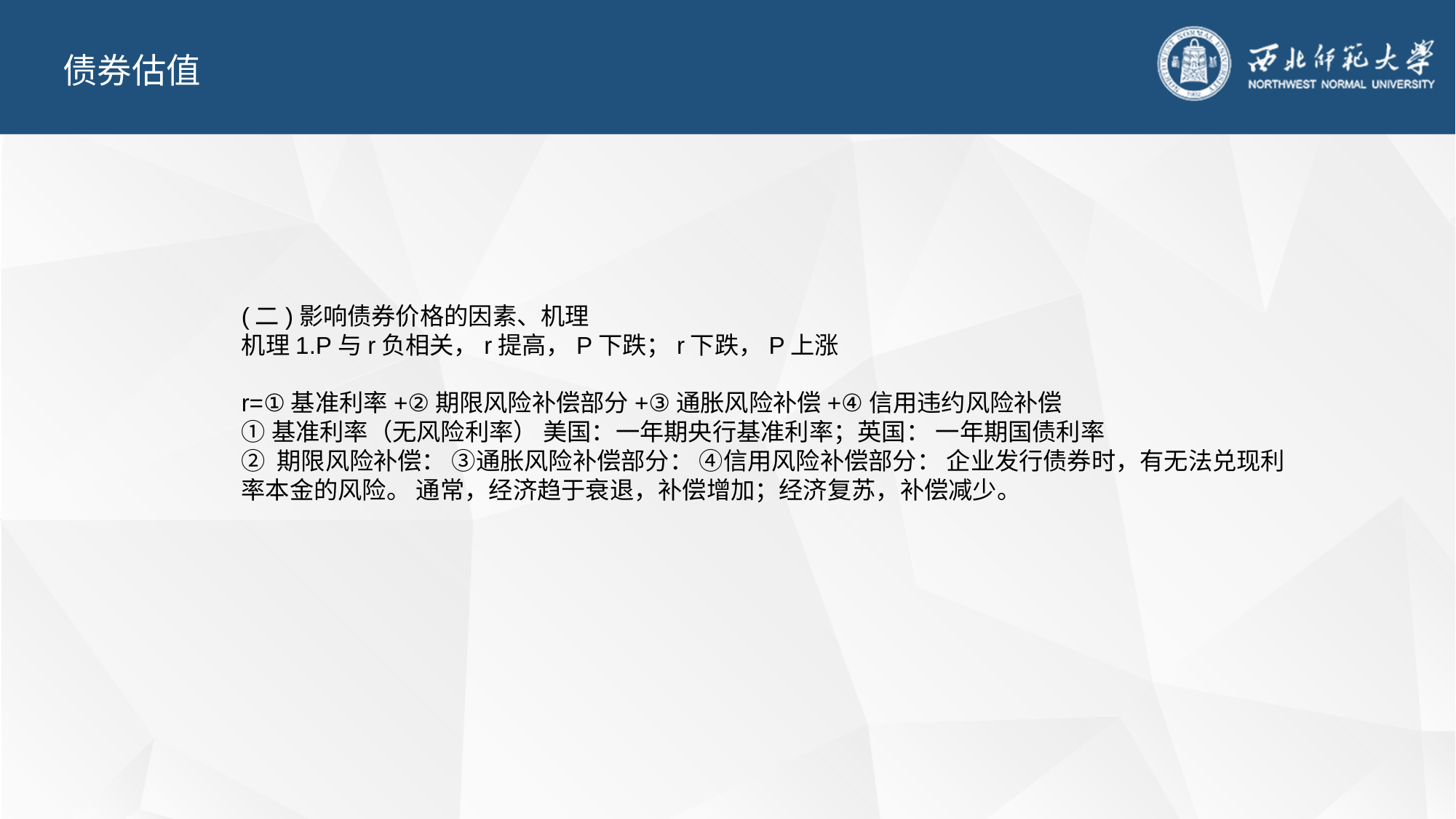

债券估值
(二)影响债券价格的因素、机理
机理1.P与r负相关，r提高，P下跌；r下跌，P上涨

r=①基准利率+②期限风险补偿部分+③通胀风险补偿+④信用违约风险补偿
①基准利率（无风险利率） 美国：一年期央行基准利率；英国： 一年期国债利率
② 期限风险补偿： ③通胀风险补偿部分： ④信用风险补偿部分： 企业发行债券时，有无法兑现利率本金的风险。 通常，经济趋于衰退，补偿增加；经济复苏，补偿减少。